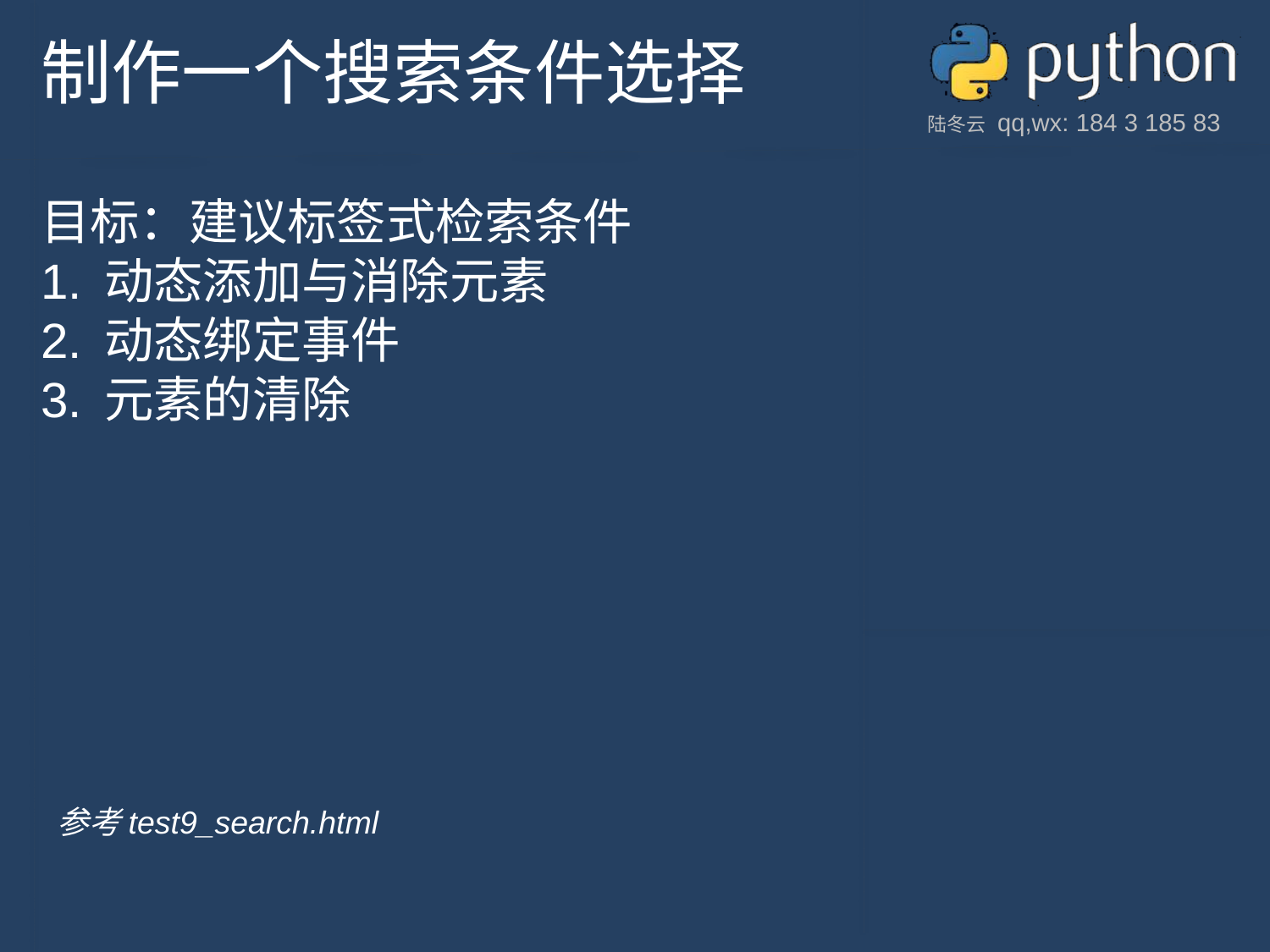

制作一个搜索条件选择
目标：建议标签式检索条件
动态添加与消除元素
动态绑定事件
元素的清除
参考test9_search.html